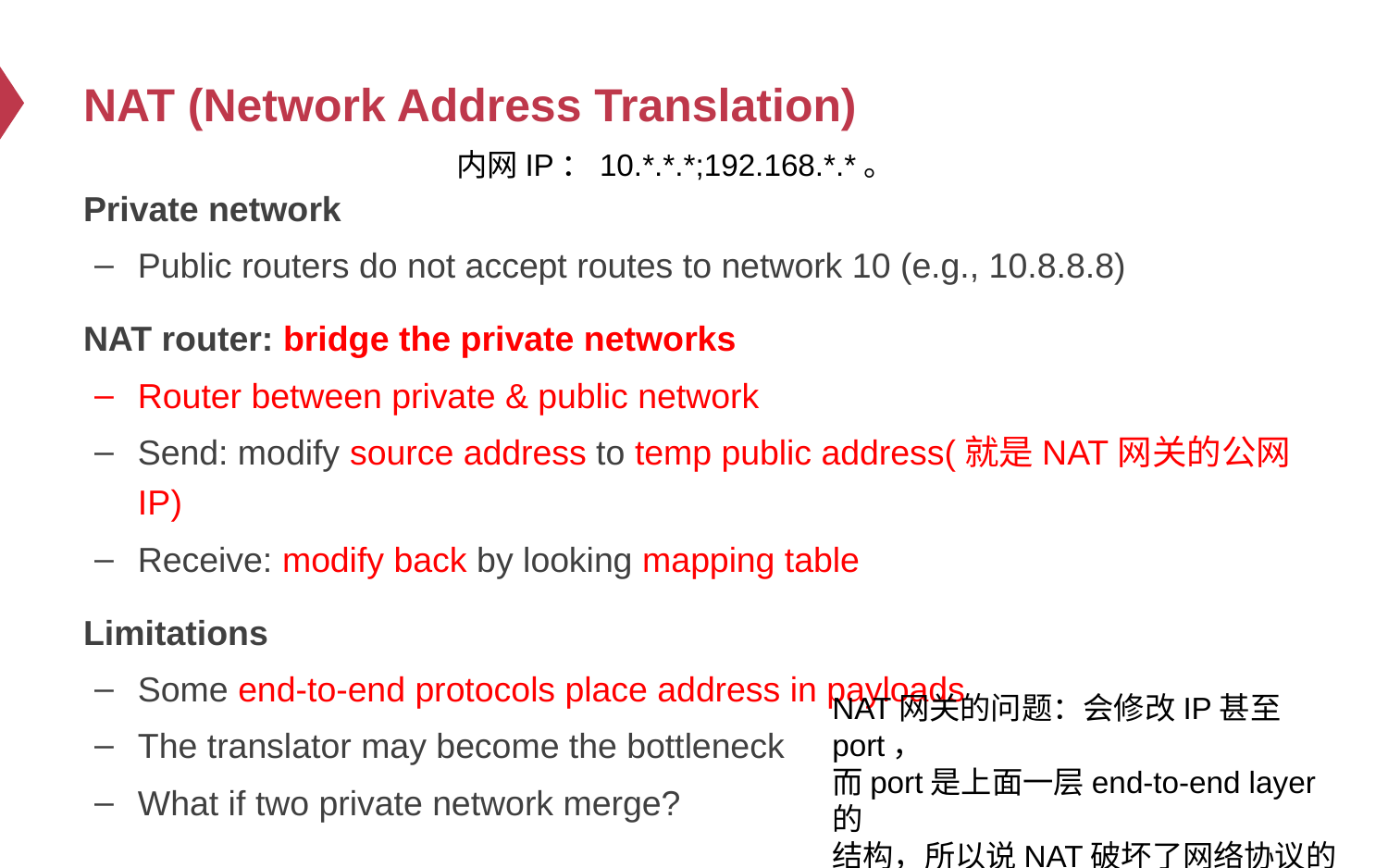

# NAT (Network Address Translation)
内网IP：10.*.*.*;192.168.*.*。
Private network
Public routers do not accept routes to network 10 (e.g., 10.8.8.8)
NAT router: bridge the private networks
Router between private & public network
Send: modify source address to temp public address(就是NAT网关的公网IP)
Receive: modify back by looking mapping table
Limitations
Some end-to-end protocols place address in payloads
The translator may become the bottleneck
What if two private network merge?

NAT网关的问题：会修改IP甚至port，
而port是上面一层end-to-end layer的
结构，所以说NAT破坏了网络协议的
层次结构。
5